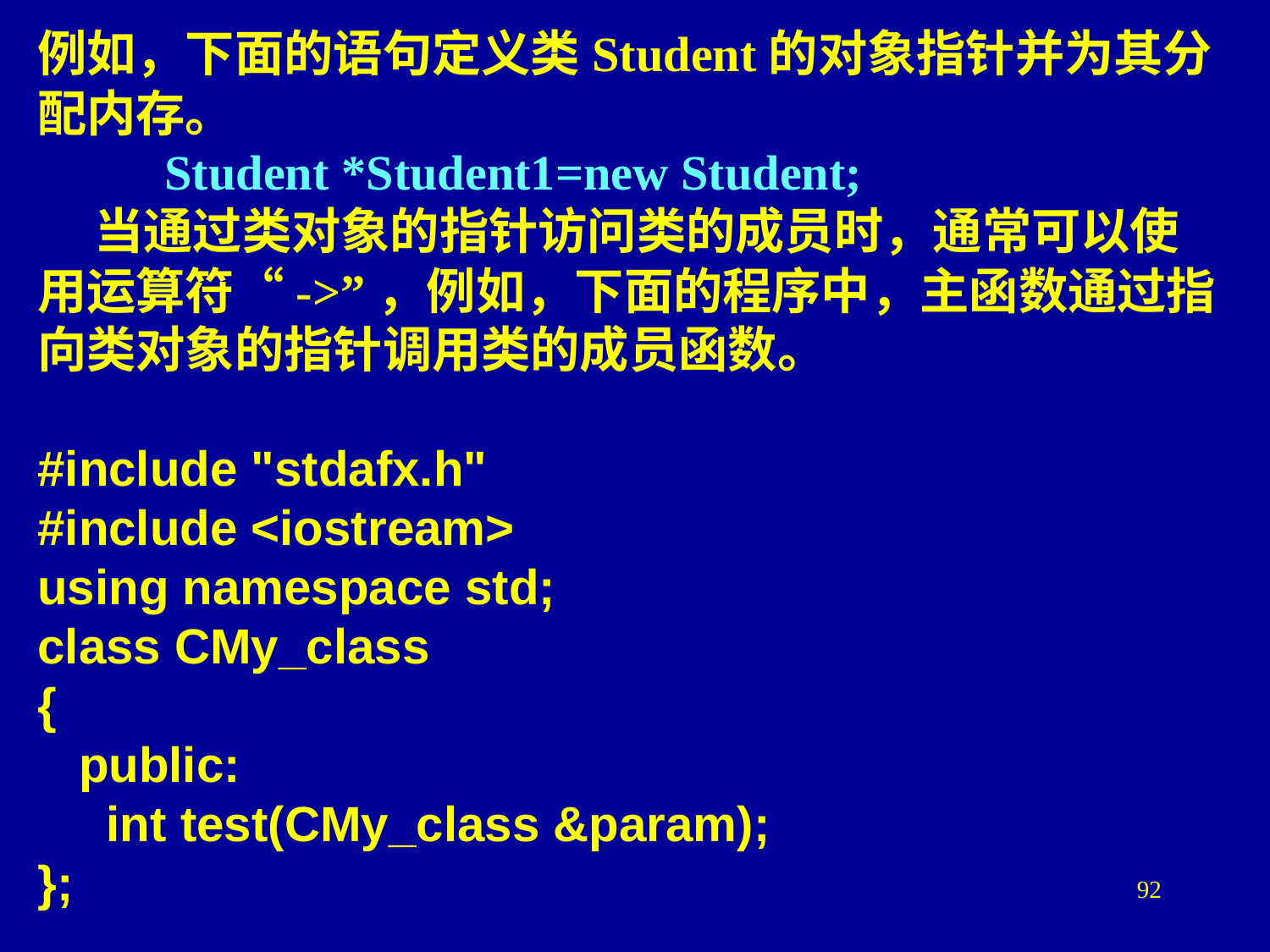

例如，下面的语句定义类Student的对象指针并为其分配内存。
	Student *Student1=new Student;
    当通过类对象的指针访问类的成员时，通常可以使用运算符“->”，例如，下面的程序中，主函数通过指向类对象的指针调用类的成员函数。

#include "stdafx.h"
#include <iostream>
using namespace std;
class CMy_class
{
   public:
     int test(CMy_class &param);
};
92